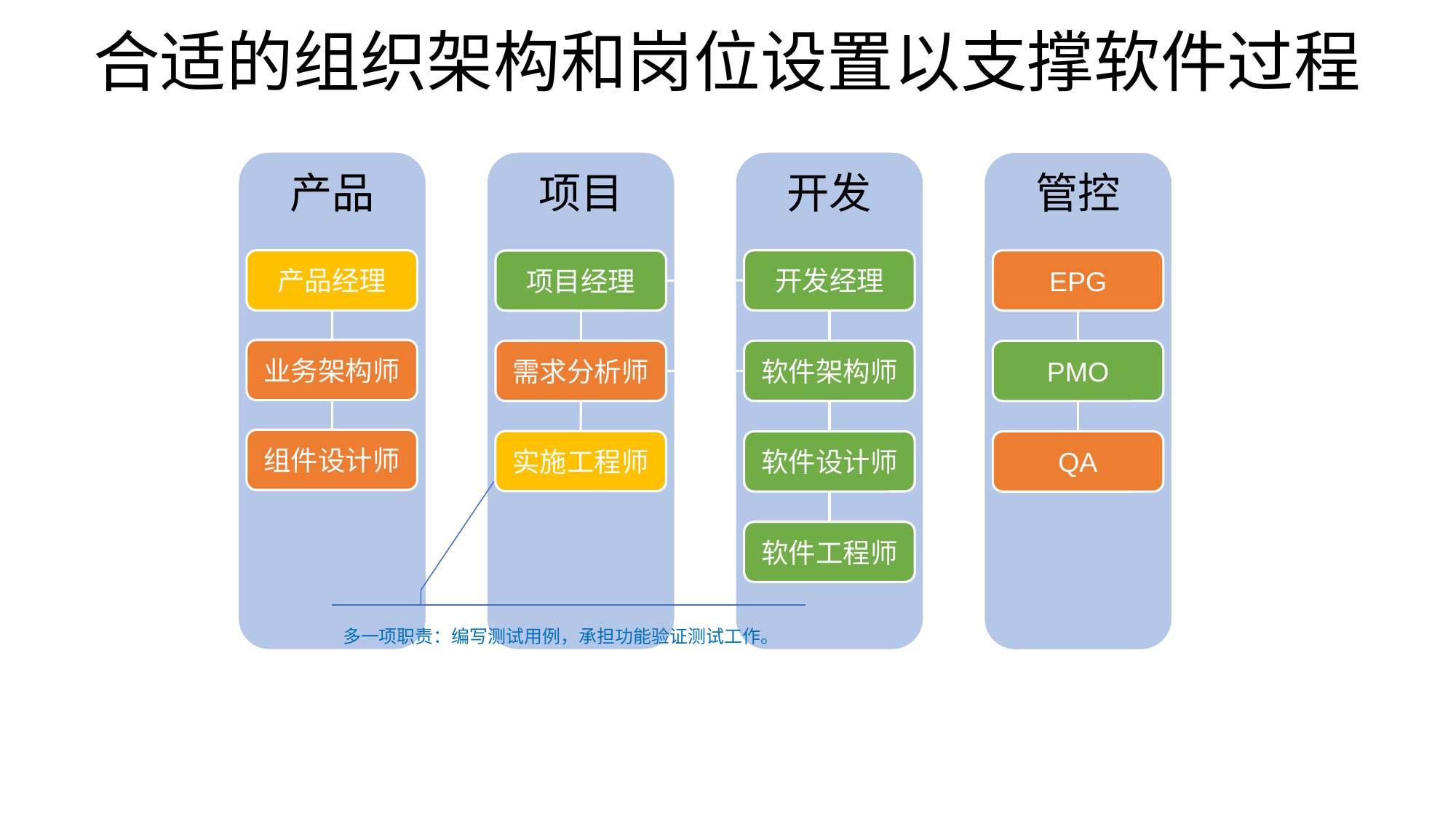

# 合适的组织架构和岗位设置以支撑软件过程
产品
项目
开发
管控
产品经理
开发经理
EPG
项目经理
业务架构师
需求分析师
软件架构师
PMO
组件设计师
实施工程师
软件设计师
QA
多一项职责：编写测试用例，承担功能验证测试工作。
软件工程师